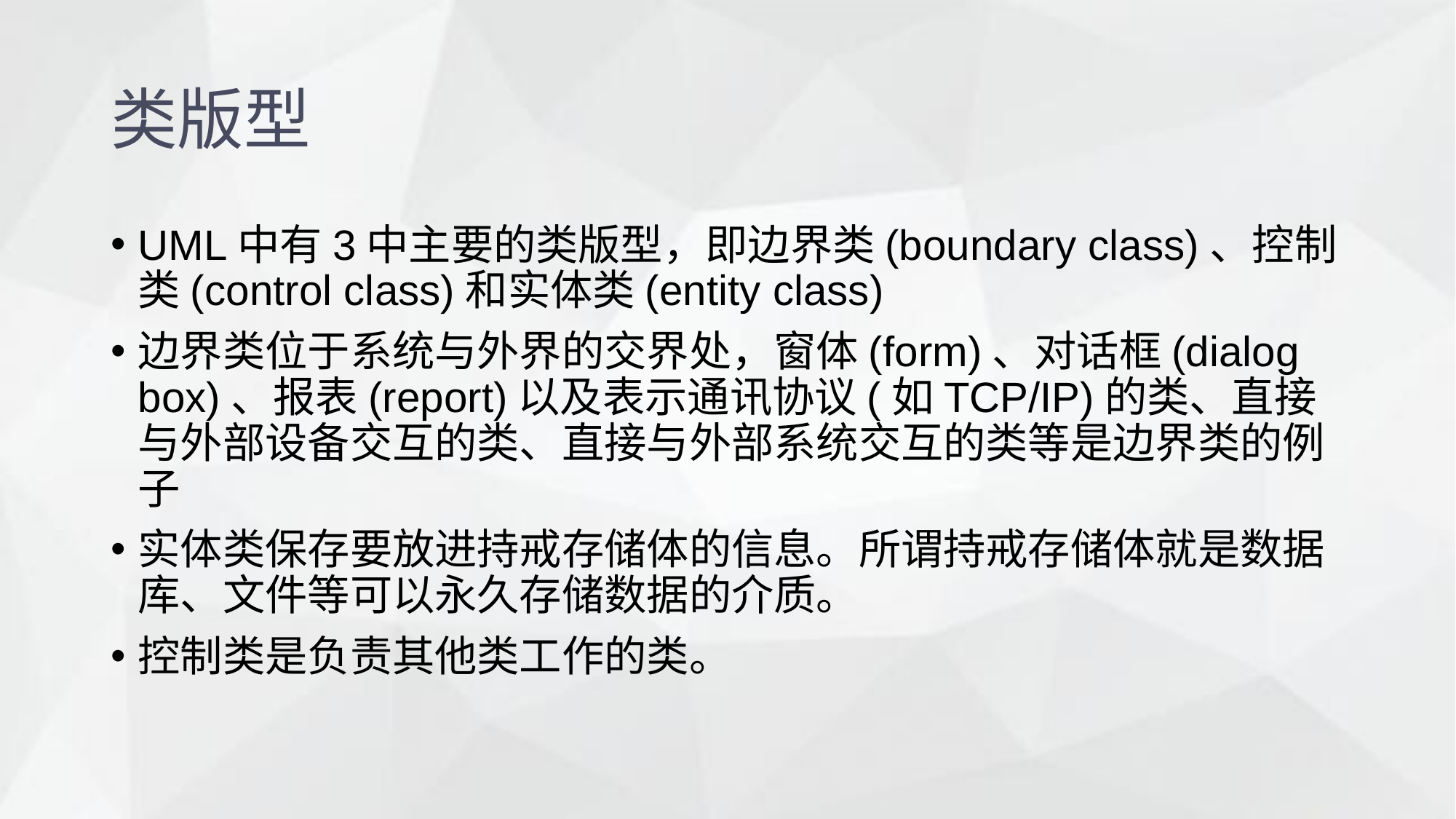

类版型
UML中有3中主要的类版型，即边界类(boundary class)、控制类(control class)和实体类(entity class)
边界类位于系统与外界的交界处，窗体(form)、对话框(dialog box)、报表(report)以及表示通讯协议(如TCP/IP)的类、直接与外部设备交互的类、直接与外部系统交互的类等是边界类的例子
实体类保存要放进持戒存储体的信息。所谓持戒存储体就是数据库、文件等可以永久存储数据的介质。
控制类是负责其他类工作的类。